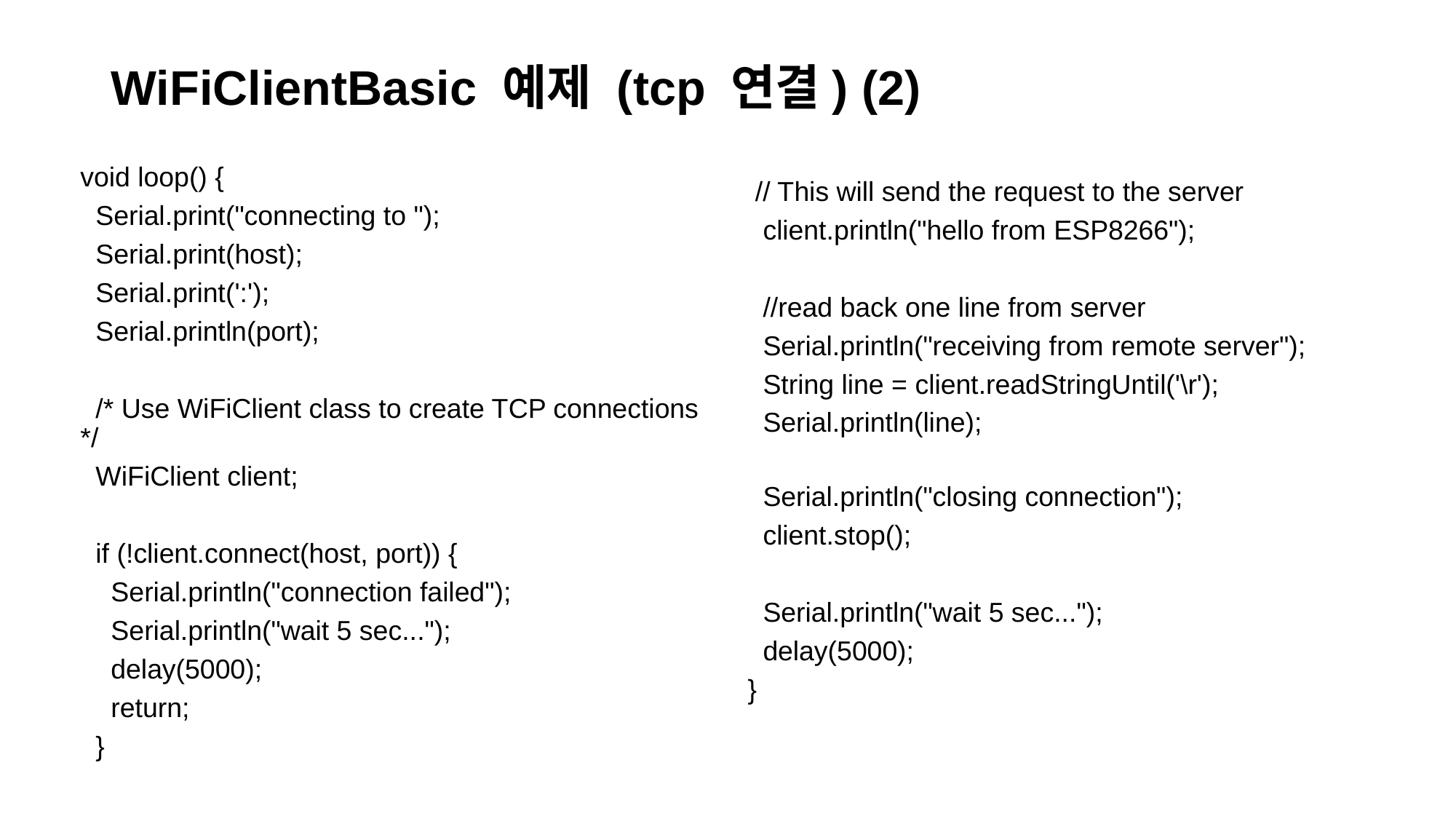

# WiFiClientBasic 예제 (tcp 연결) (2)
void loop() {
  Serial.print("connecting to ");
  Serial.print(host);
  Serial.print(':');
  Serial.println(port);

  /* Use WiFiClient class to create TCP connections */
  WiFiClient client;

  if (!client.connect(host, port)) {
    Serial.println("connection failed");
    Serial.println("wait 5 sec...");
    delay(5000);
    return;
  }
 // This will send the request to the server
  client.println("hello from ESP8266");

  //read back one line from server
  Serial.println("receiving from remote server");
  String line = client.readStringUntil('\r');
  Serial.println(line);

  Serial.println("closing connection");
  client.stop();

  Serial.println("wait 5 sec...");
  delay(5000);
}